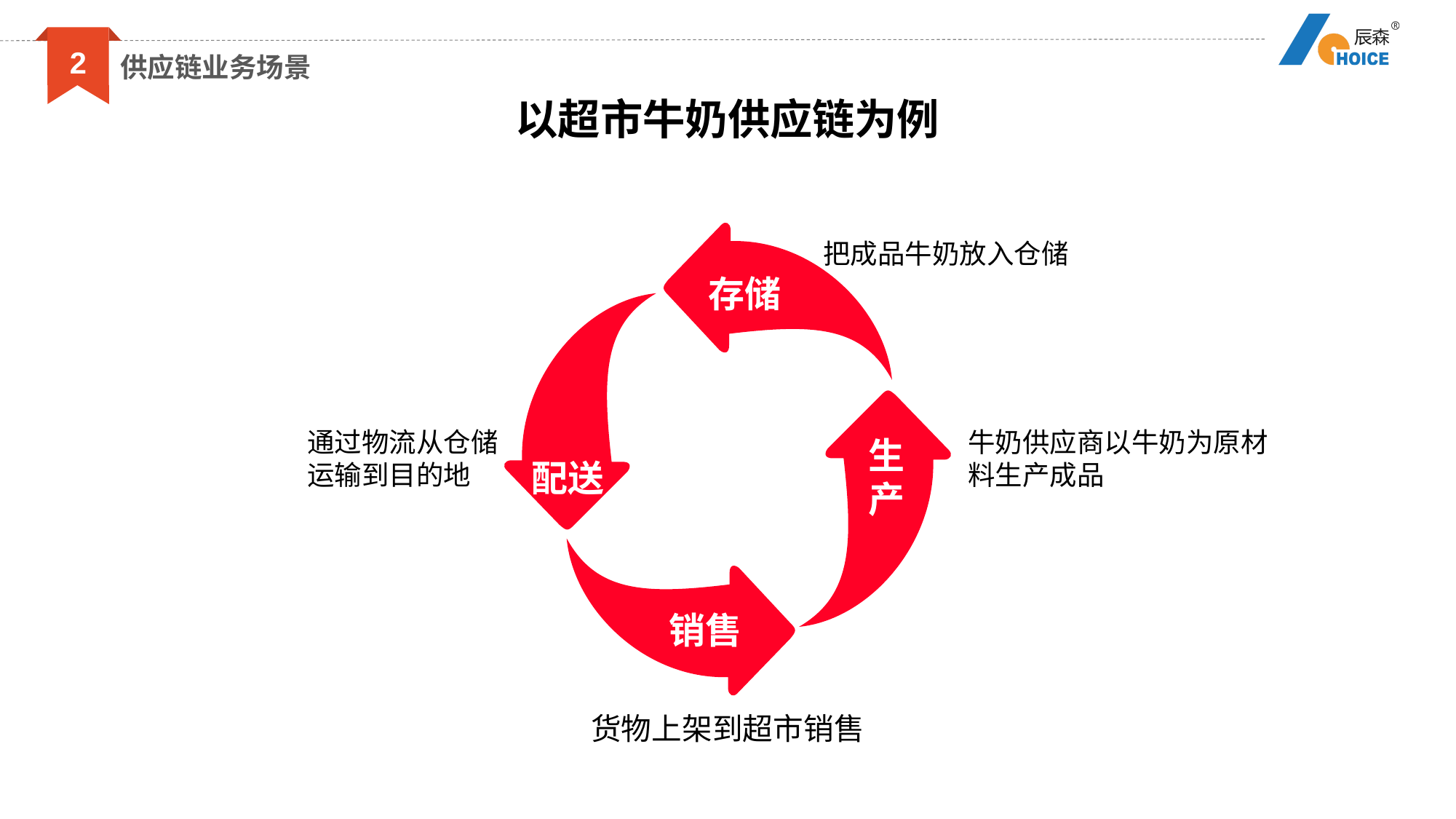

2
供应链业务场景
以超市牛奶供应链为例

存储
生
产
配送
销售
把成品牛奶放入仓储
牛奶供应商以牛奶为原材料生产成品
通过物流从仓储运输到目的地
货物上架到超市销售